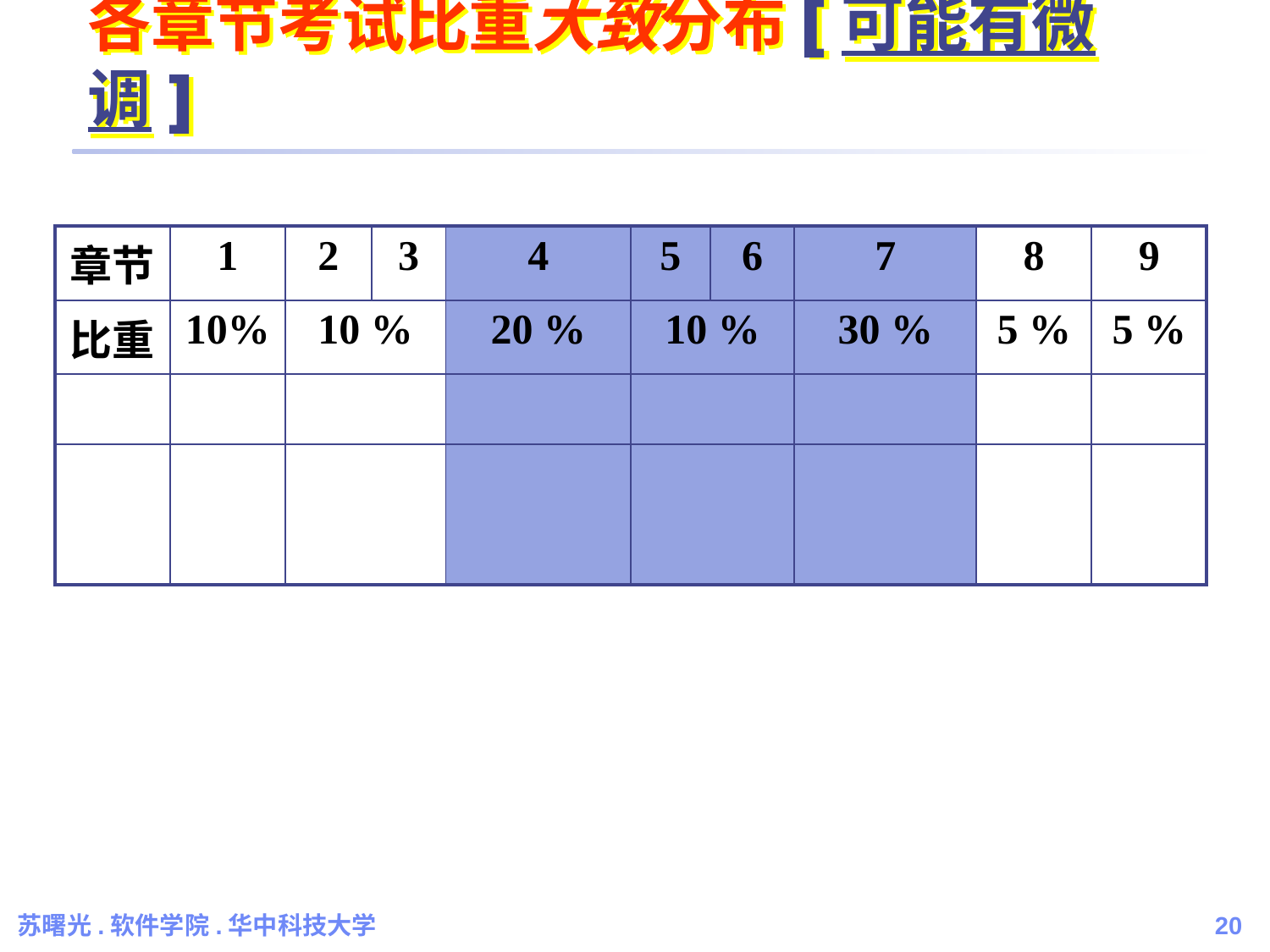

# 各章节考试比重大致分布[可能有微调]
| 章节 | 1 | 2 | 3 | 4 | 5 | 6 | 7 | 8 | 9 |
| --- | --- | --- | --- | --- | --- | --- | --- | --- | --- |
| 比重 | 10% | 10 % |  | 20 % | 10 % |  | 30 % | 5 % | 5 % |
|  |  |  |  |  |  |  |  |  |  |
|  |  |  |  |  |  |  |  |  |  |
苏曙光.软件学院.华中科技大学
20